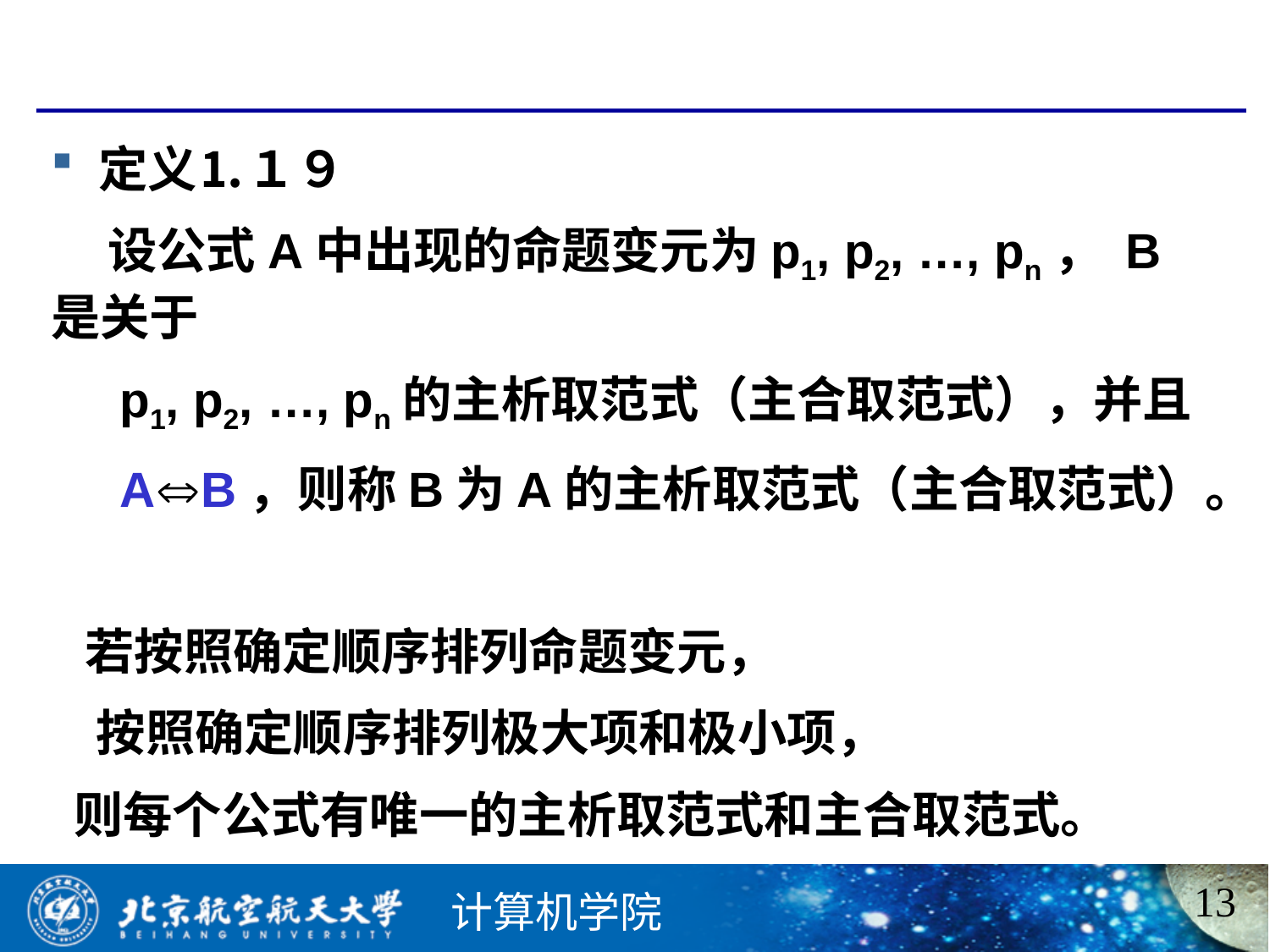

定义⒈１９
    设公式A中出现的命题变元为p1, p2, …, pn， B是关于
     p1, p2, …, pn的主析取范式（主合取范式），并且
     A⇔B，则称B为A的主析取范式（主合取范式）。

  若按照确定顺序排列命题变元，
   按照确定顺序排列极大项和极小项，
 则每个公式有唯一的主析取范式和主合取范式。